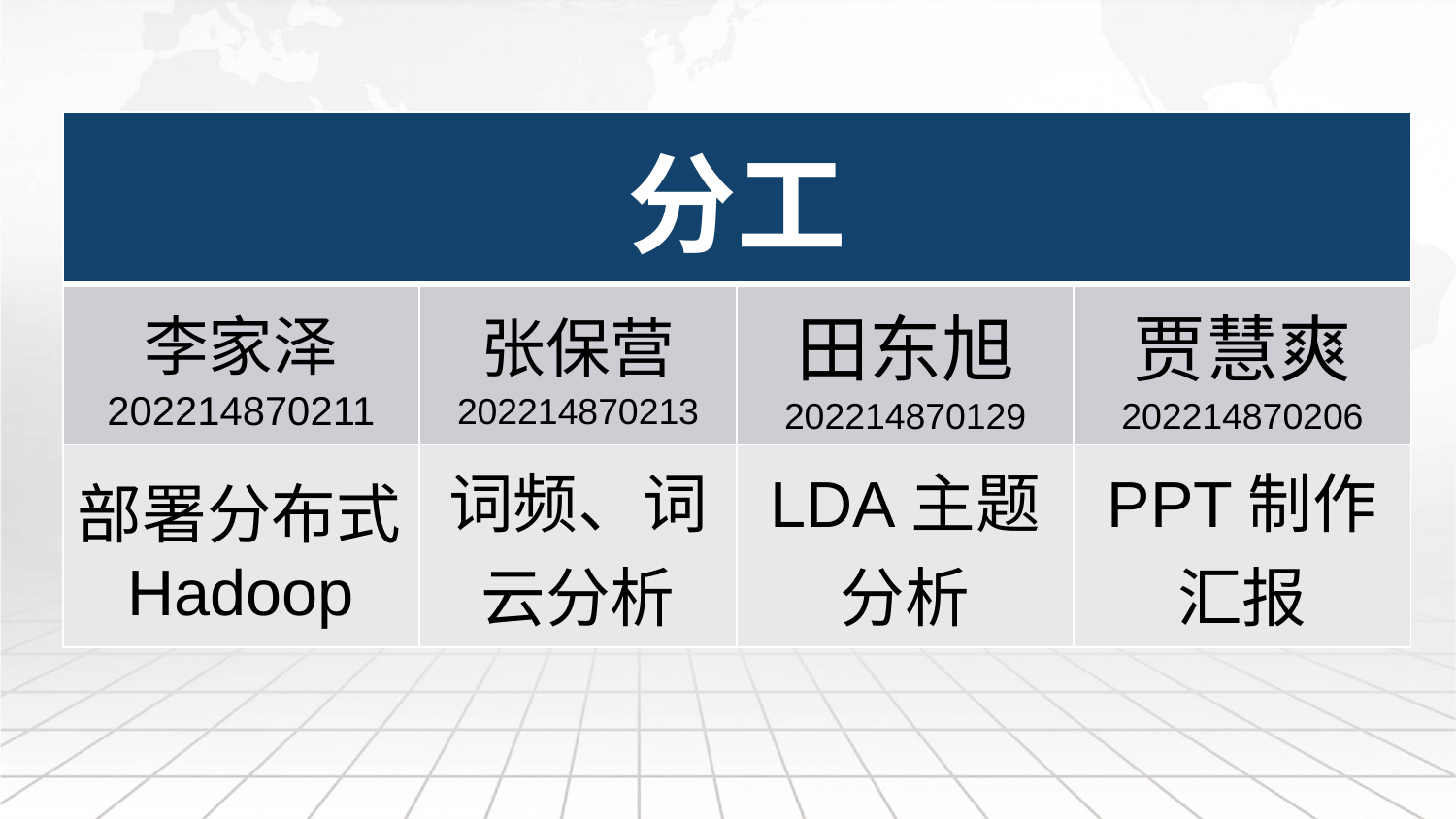

| 分工 |  |  |  |
| --- | --- | --- | --- |
| 李家泽 202214870211 | 张保营 202214870213 | 田东旭 202214870129 | 贾慧爽 202214870206 |
| 部署分布式Hadoop | 词频、词云分析 | LDA主题分析 | PPT制作汇报 |